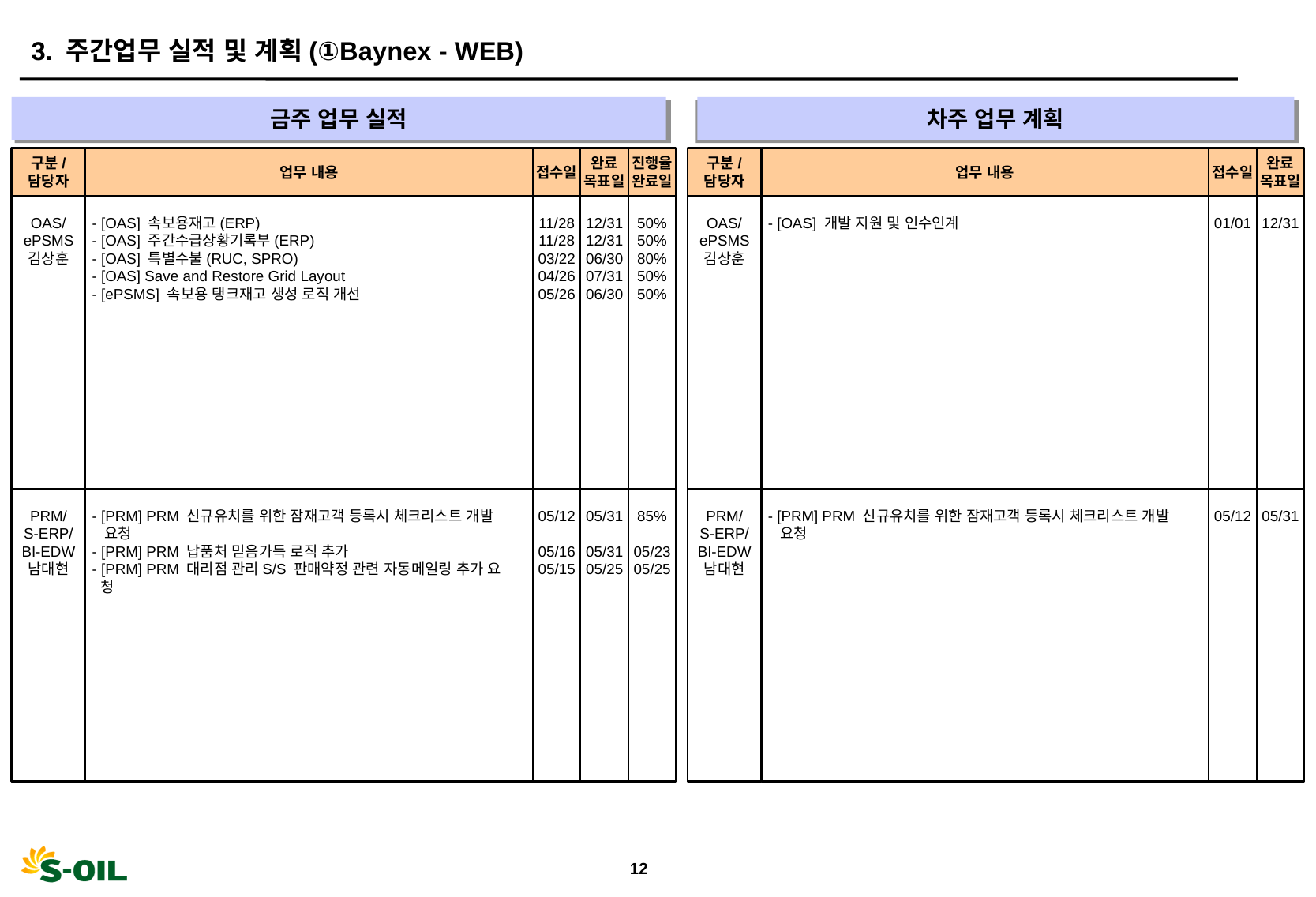

3. 주간업무 실적 및 계획(①Baynex - WEB)
금주 업무 실적
차주 업무 계획
" "
" "
구분/
담당자
업무 내용
접수일
완료
목표일
진행율
완료일
구분/
담당자
업무 내용
접수일
완료
목표일
OAS/
ePSMS
김상훈

- [OAS] 속보용재고(ERP)
- [OAS] 주간수급상황기록부(ERP)
- [OAS] 특별수불(RUC, SPRO)
- [OAS] Save and Restore Grid Layout
- [ePSMS] 속보용 탱크재고 생성 로직 개선
11/28
11/28
03/22
04/26
05/26
12/31
12/31
06/30
07/31
06/30
50%
50%
80%
50%
50%
OAS/
ePSMS
김상훈

- [OAS] 개발 지원 및 인수인계
01/01
12/31
PRM/
S-ERP/
BI-EDW
남대현

- [PRM] PRM 신규유치를 위한 잠재고객 등록시 체크리스트 개발
   요청
- [PRM] PRM 납품처 믿음가득 로직 추가
- [PRM] PRM 대리점 관리S/S 판매약정 관련 자동메일링 추가 요
  청
05/12
05/16
05/15
05/31
05/31
05/25
85%
05/23
05/25
PRM/
S-ERP/
BI-EDW
남대현

- [PRM] PRM 신규유치를 위한 잠재고객 등록시 체크리스트 개발
   요청
05/12
05/31